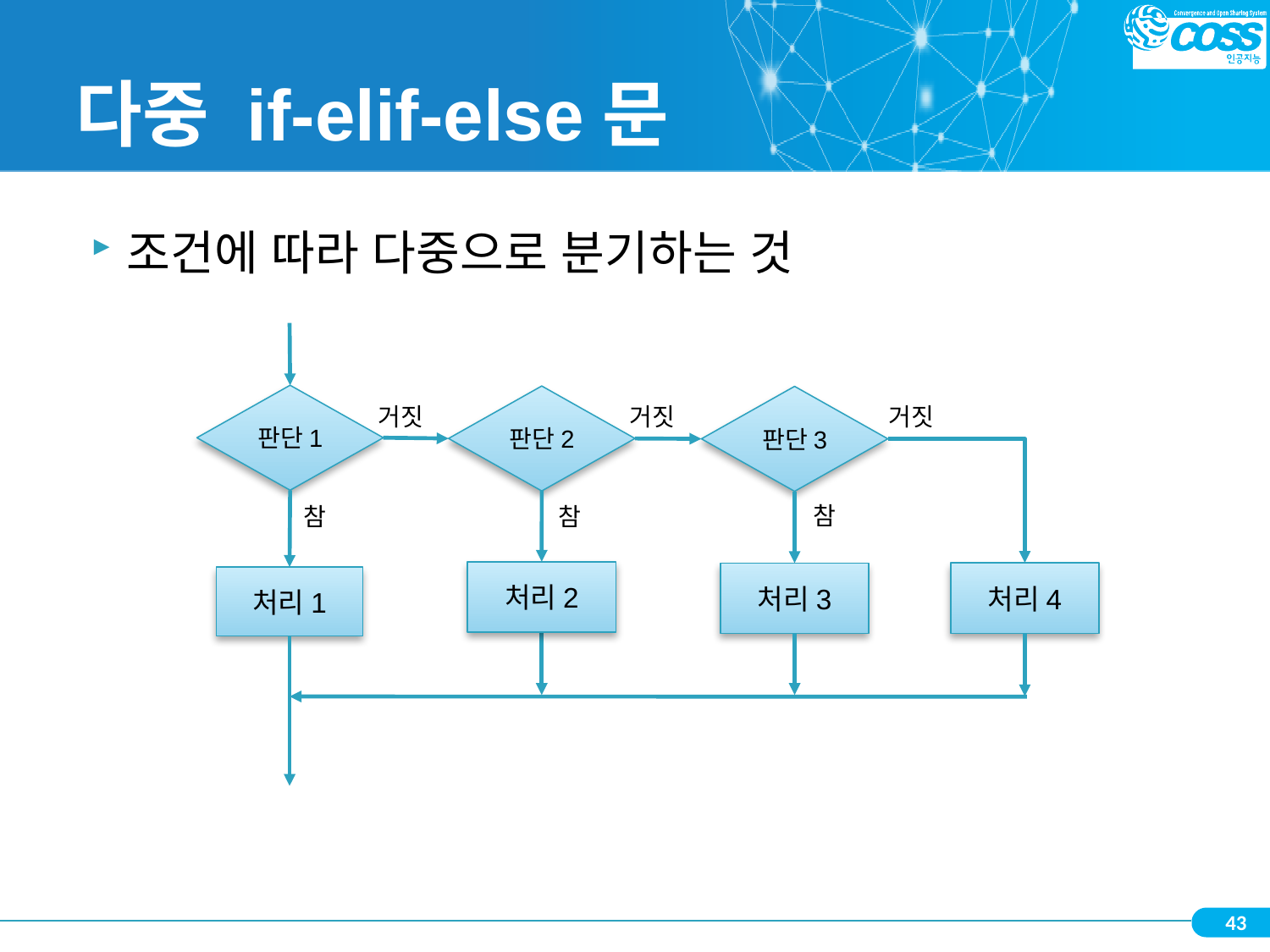

# 다중 if-elif-else문
조건에 따라 다중으로 분기하는 것
판단1
판단2
판단3
거짓
거짓
거짓
참
참
참
처리2
처리4
처리3
처리1